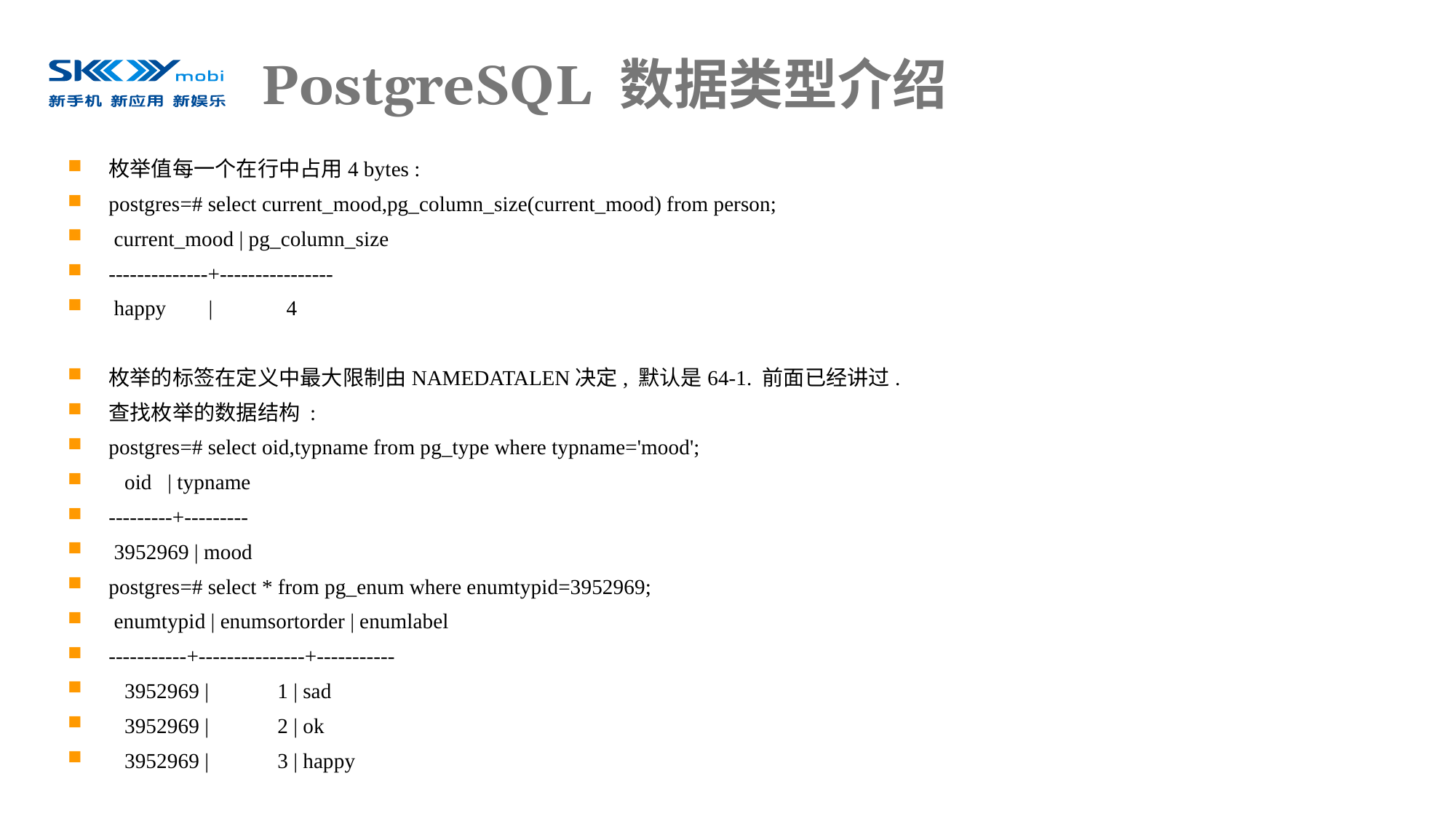

# PostgreSQL 数据类型介绍
枚举值每一个在行中占用4 bytes :
postgres=# select current_mood,pg_column_size(current_mood) from person;
 current_mood | pg_column_size
--------------+----------------
 happy        |              4

枚举的标签在定义中最大限制由NAMEDATALEN决定, 默认是64-1. 前面已经讲过.
查找枚举的数据结构 :
postgres=# select oid,typname from pg_type where typname='mood';
   oid   | typname
---------+---------
 3952969 | mood
postgres=# select * from pg_enum where enumtypid=3952969;
 enumtypid | enumsortorder | enumlabel
-----------+---------------+-----------
   3952969 |             1 | sad
   3952969 |             2 | ok
   3952969 |             3 | happy